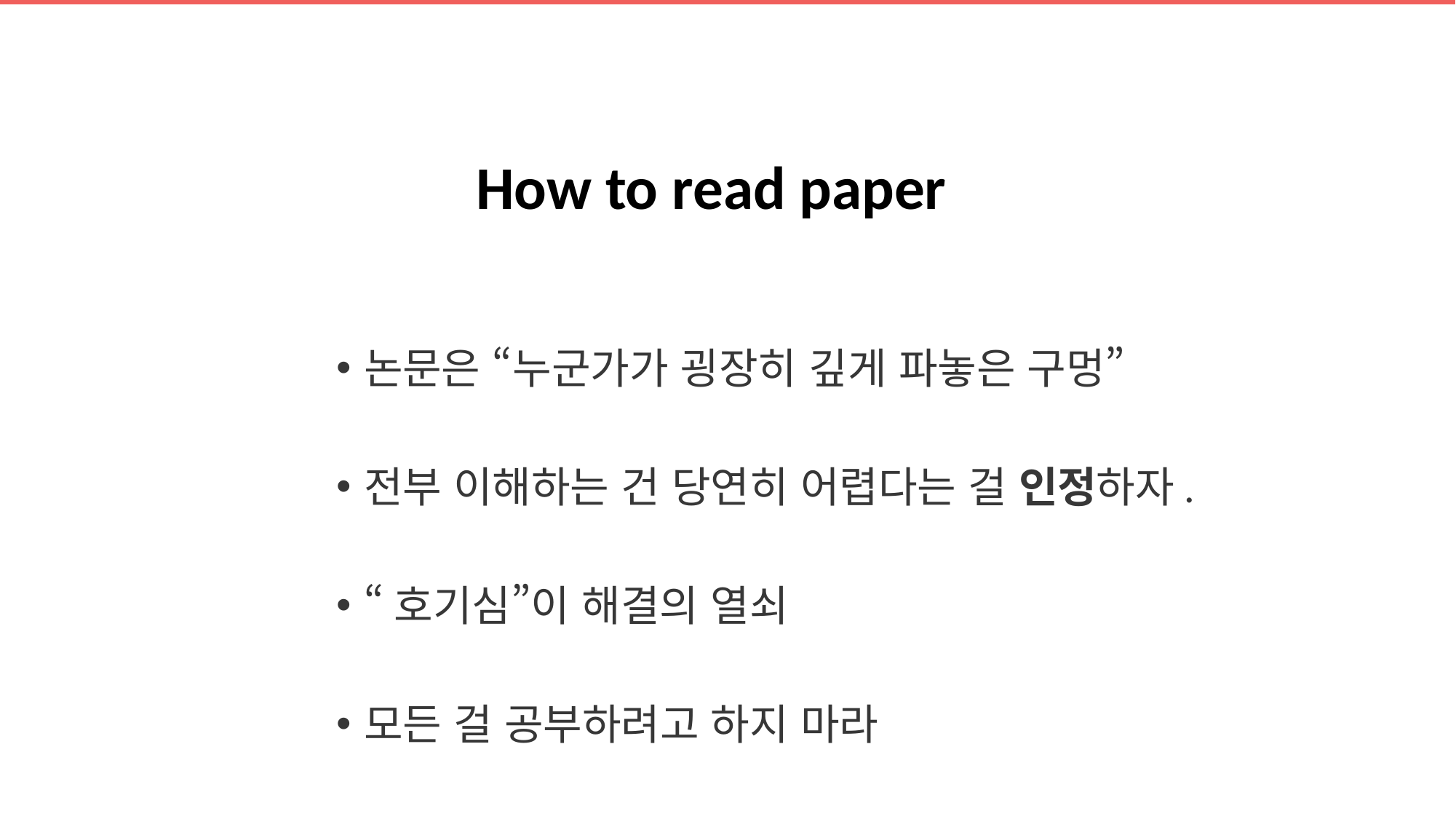

# How to read paper
논문은 “누군가가 굉장히 깊게 파놓은 구멍”

전부 이해하는 건 당연히 어렵다는 걸 인정하자.

“호기심”이 해결의 열쇠

모든 걸 공부하려고 하지 마라